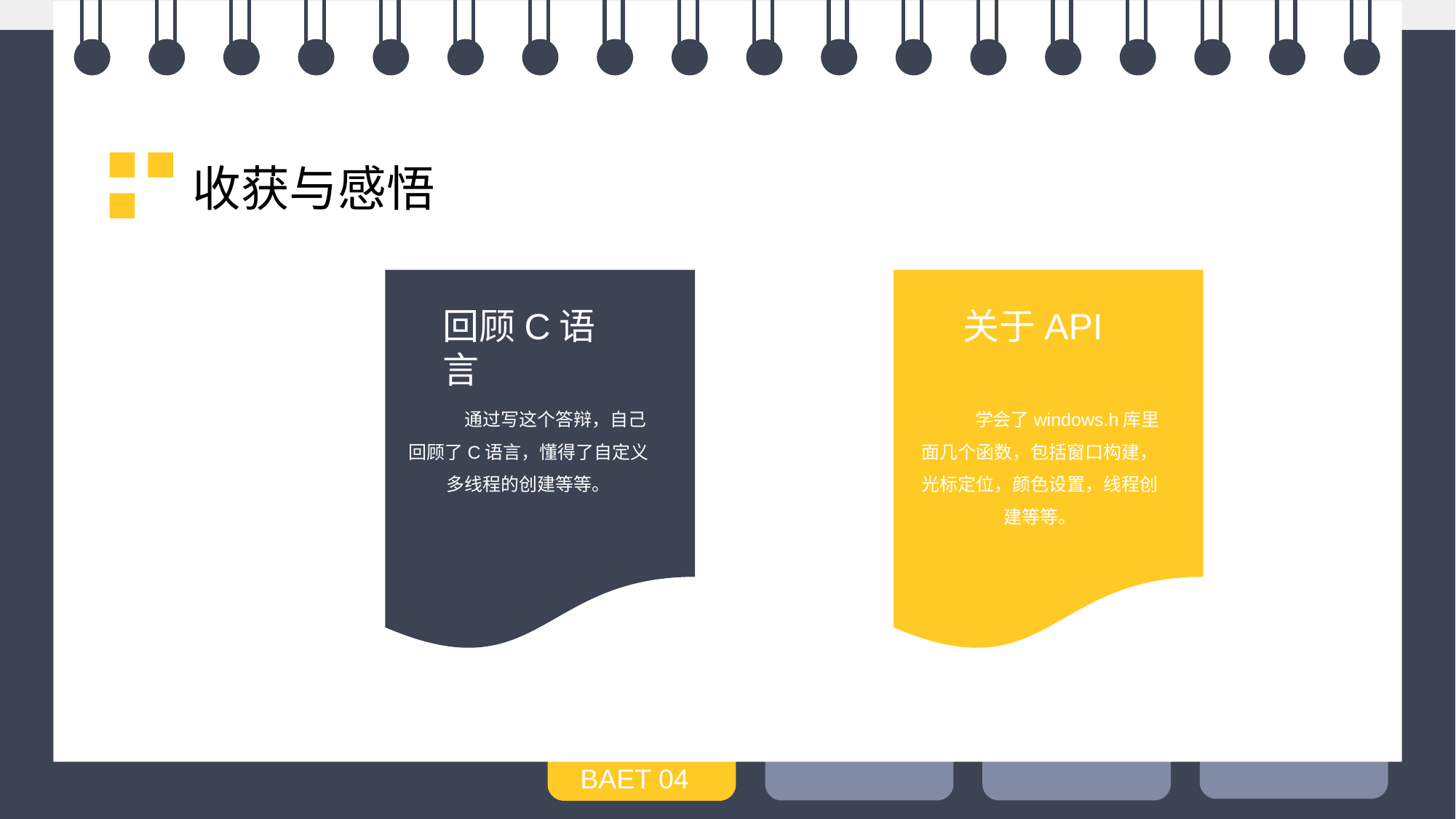

收获与感悟

回顾C语言
关于API
通过写这个答辩，自己回顾了C语言，懂得了自定义多线程的创建等等。
学会了windows.h库里面几个函数，包括窗口构建，光标定位，颜色设置，线程创建等等。

BAET 04